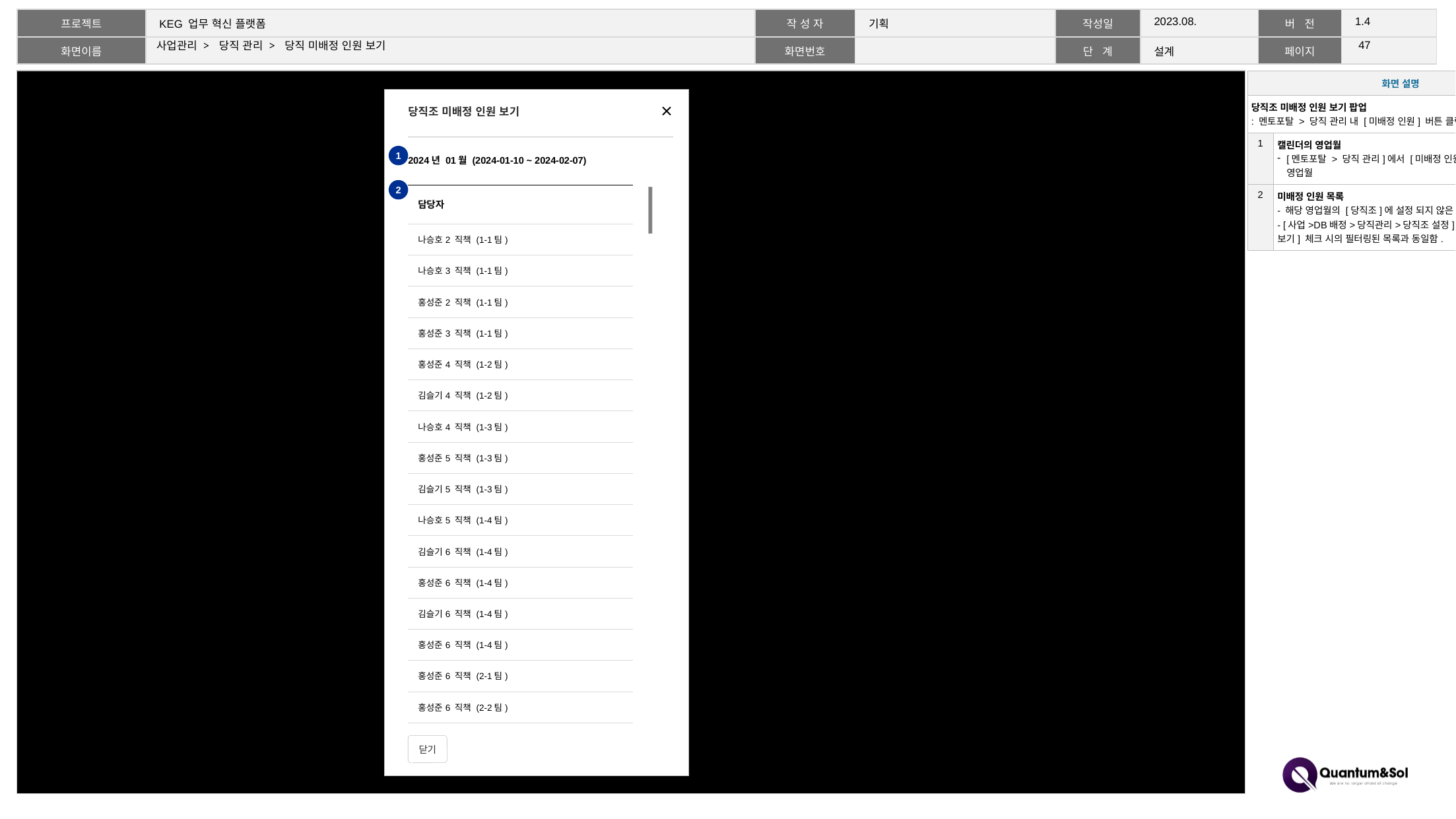

47

# 사업관리 > 당직 관리 > 당직 미배정 인원 보기
| 화면 설명 |  |
| --- | --- |
| 당직조 미배정 인원 보기 팝업 : 멘토포탈 > 당직 관리 내 [미배정 인원] 버튼 클릭하여 호출 |  |
| 1 | 캘린더의 영업월 [멘토포탈 > 당직 관리]에서 [미배정 인원] 팝업을 호출한 영업월 |
| 2 | 미배정 인원 목록 - 해당 영업월의 [당직조]에 설정 되지 않은 인원 목록. - [사업>DB배정>당직관리>당직조 설정]에서 [미배정 인원만 보기] 체크 시의 필터링된 목록과 동일함. |
당직조 미배정 인원 보기
1
| 2024년 01월 (2024-01-10 ~ 2024-02-07) |  |
| --- | --- |
| 담당자 |  |
| 나승호2 직책 (1-1팀) |  |
| 나승호3 직책 (1-1팀) |  |
| 홍성준2 직책 (1-1팀) |  |
| 홍성준3 직책 (1-1팀) |  |
| 홍성준4 직책 (1-2팀) |  |
| 김슬기4 직책 (1-2팀) |  |
| 나승호4 직책 (1-3팀) |  |
| 홍성준5 직책 (1-3팀) |  |
| 김슬기5 직책 (1-3팀) |  |
| 나승호5 직책 (1-4팀) |  |
| 김슬기6 직책 (1-4팀) |  |
| 홍성준6 직책 (1-4팀) |  |
| 김슬기6 직책 (1-4팀) |  |
| 홍성준6 직책 (1-4팀) |  |
| 홍성준6 직책 (2-1팀) |  |
| 홍성준6 직책 (2-2팀) |  |
2

닫기